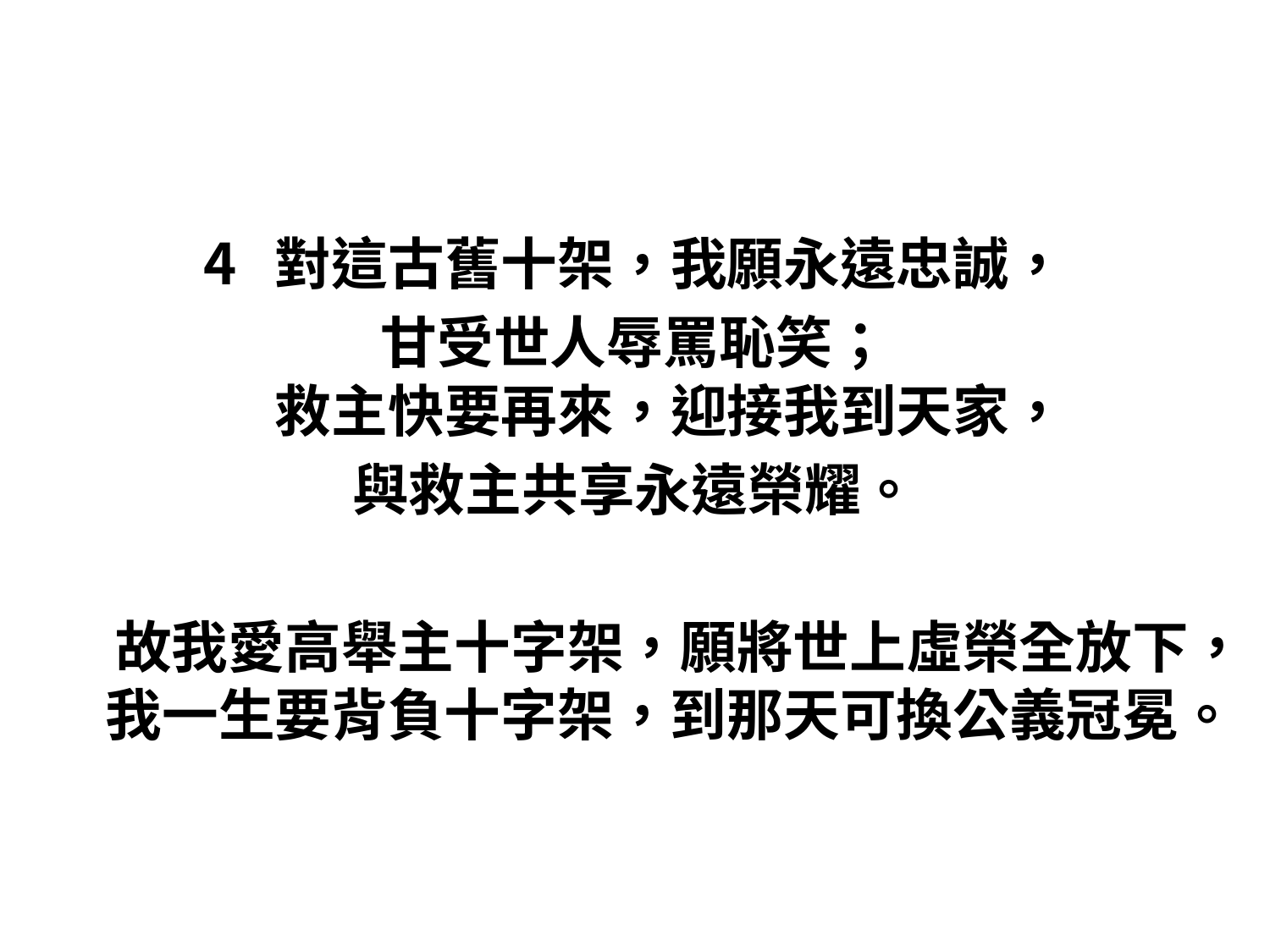

#
對這古舊十架，我願永遠忠誠，
甘受世人辱罵恥笑；
救主快要再來，迎接我到天家，
與救主共享永遠榮耀。

      故我愛高舉主十字架，願將世上虛榮全放下，我一生要背負十字架，到那天可換公義冠冕。